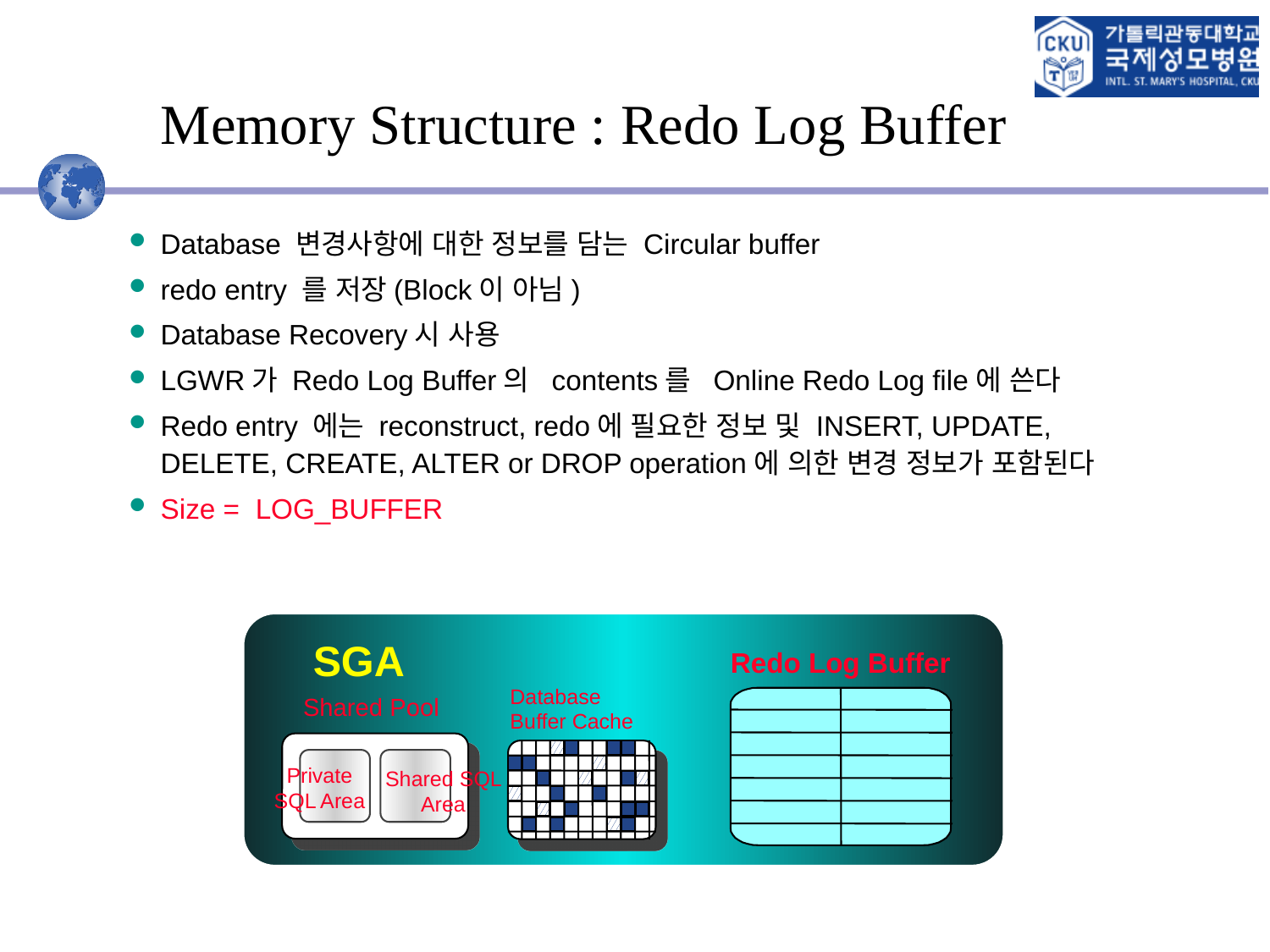

# Memory Structure : Redo Log Buffer
Database 변경사항에 대한 정보를 담는 Circular buffer
redo entry 를 저장(Block이 아님)
Database Recovery시 사용
LGWR가 Redo Log Buffer의  contents를  Online Redo Log file에 쓴다
Redo entry 에는 reconstruct, redo에 필요한 정보 및 INSERT, UPDATE, DELETE, CREATE, ALTER or DROP operation에 의한 변경 정보가 포함된다
Size =  LOG_BUFFER

SGA

Redo Log Buffer
Database
Buffer Cache
Shared Pool

Private SQL Area
Shared SQL Area